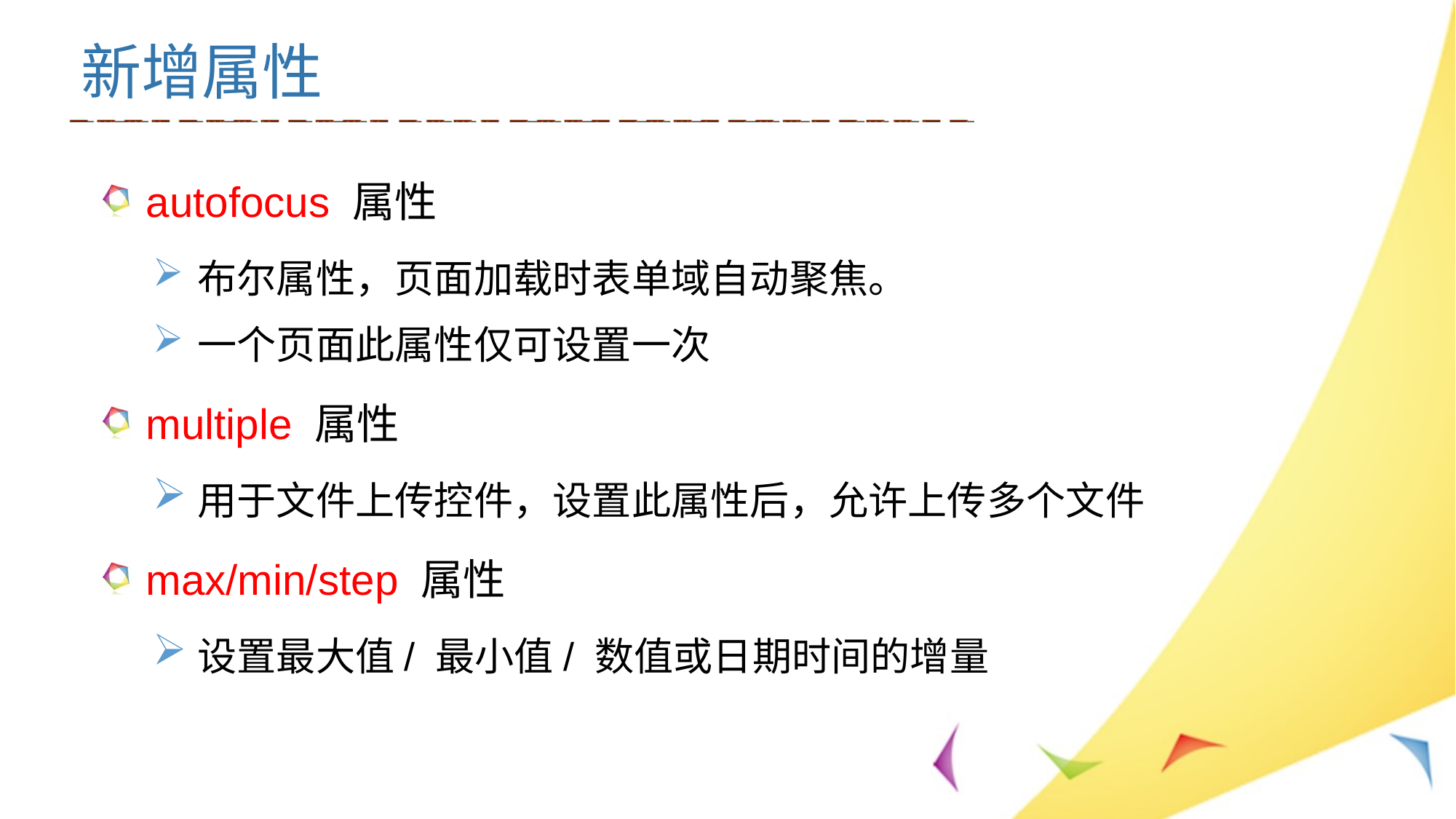

新增属性
autofocus 属性
布尔属性，页面加载时表单域自动聚焦。
一个页面此属性仅可设置一次
multiple 属性
用于文件上传控件，设置此属性后，允许上传多个文件
max/min/step 属性
设置最大值/ 最小值/ 数值或日期时间的增量